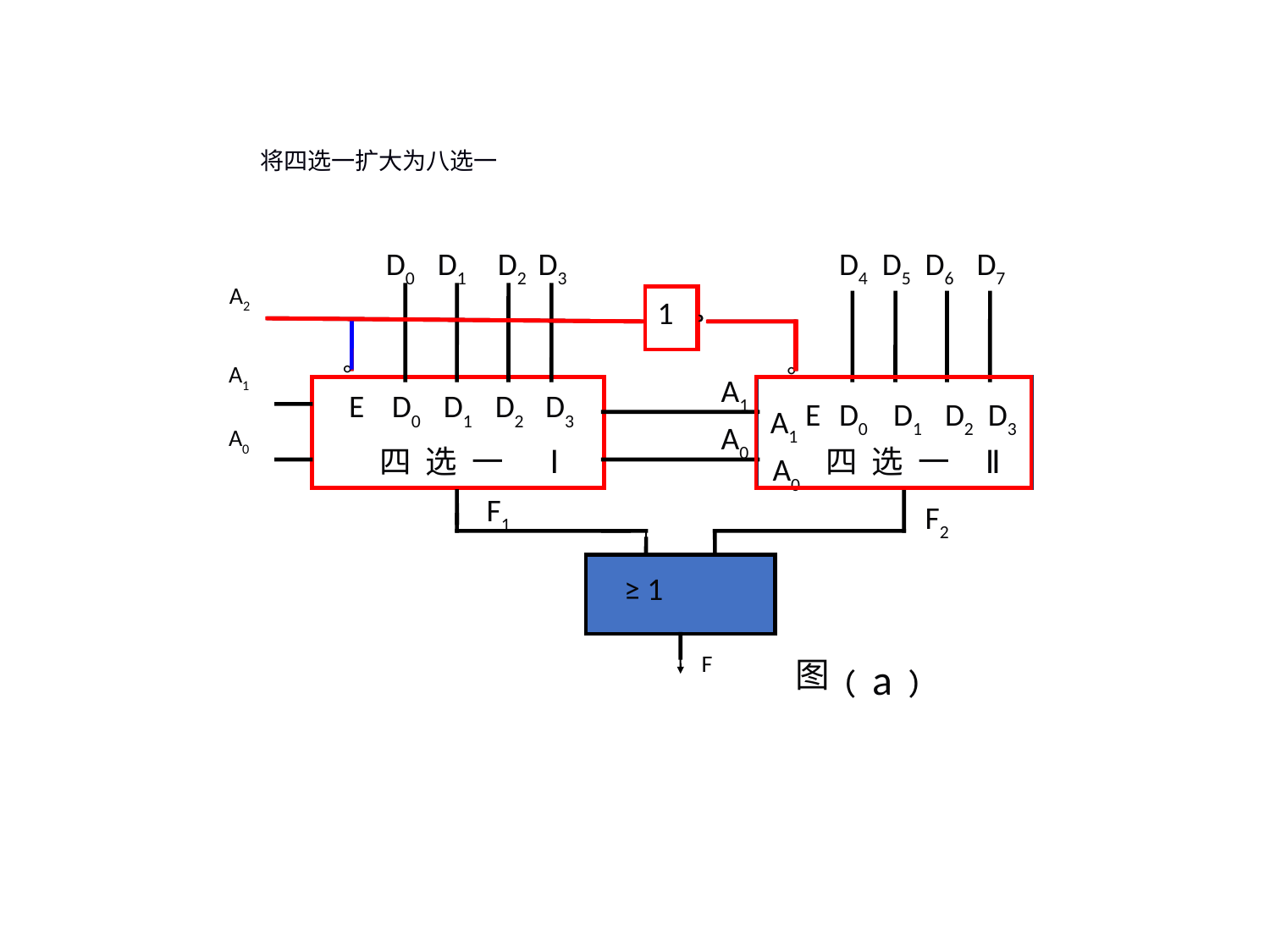

将四选一扩大为八选一
D0
D1
D2
D3
D4
D5
D6
D7
A2

1
°

1
°

1
°

°
A1
°
A1

E
D0
D1
D2
 D3
E
D0
D1
D2
D3
A1

A0
A0
  四  选  一
Ⅰ
四  选  一
Ⅱ
A0

F1

F2

≥ 1

F
图
﹙a﹚